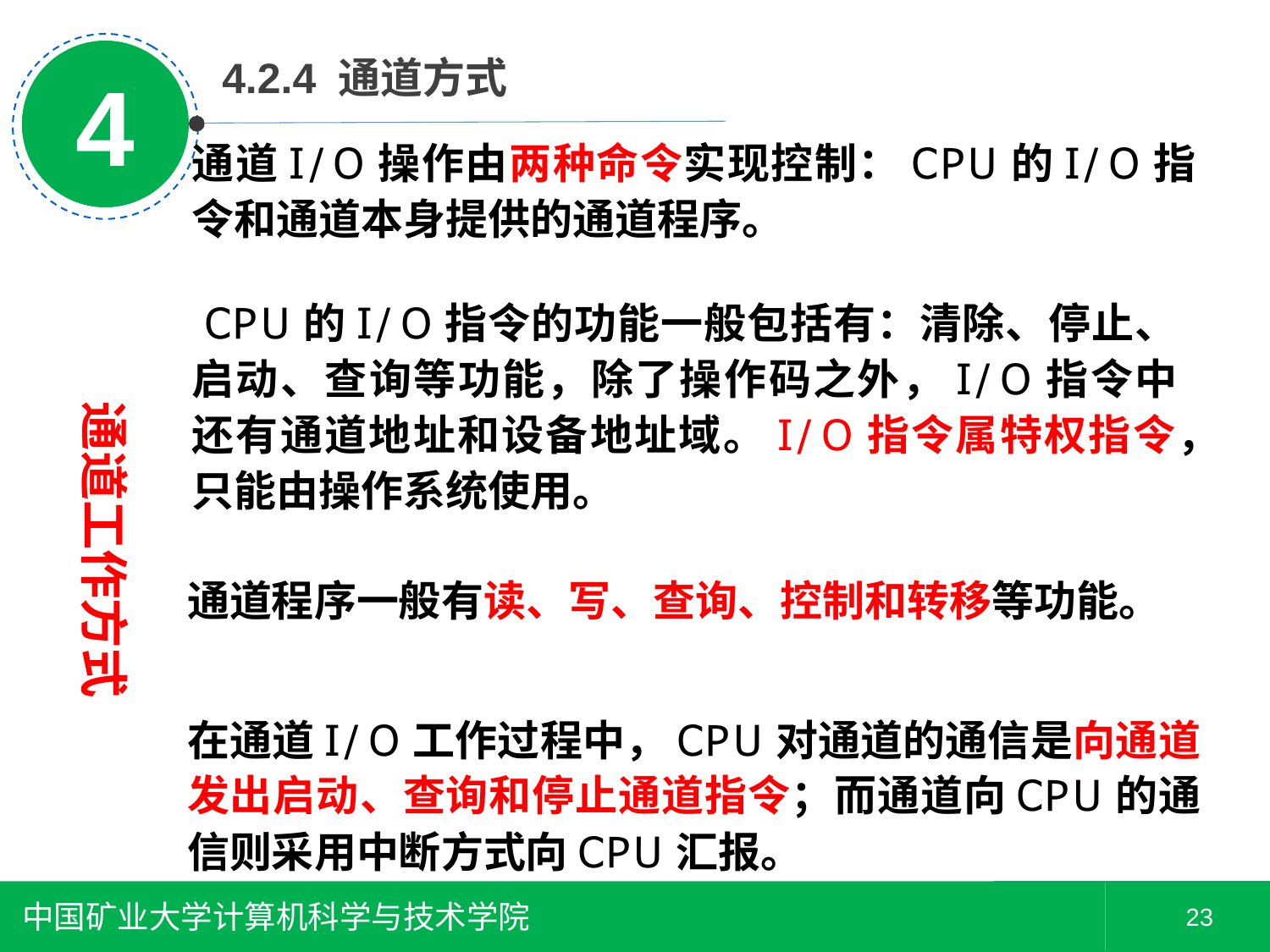

4
  4.2.4 通道方式

通道I/O操作由两种命令实现控制：CPU的I/O指令和通道本身提供的通道程序。
 CPU的I/O指令的功能一般包括有：清除、停止、启动、查询等功能，除了操作码之外，I/O指令中还有通道地址和设备地址域。I/O指令属特权指令，只能由操作系统使用。
通道工作方式
通道程序一般有读、写、查询、控制和转移等功能。
在通道I/O工作过程中，CPU对通道的通信是向通道发出启动、查询和停止通道指令；而通道向CPU的通信则采用中断方式向CPU汇报。